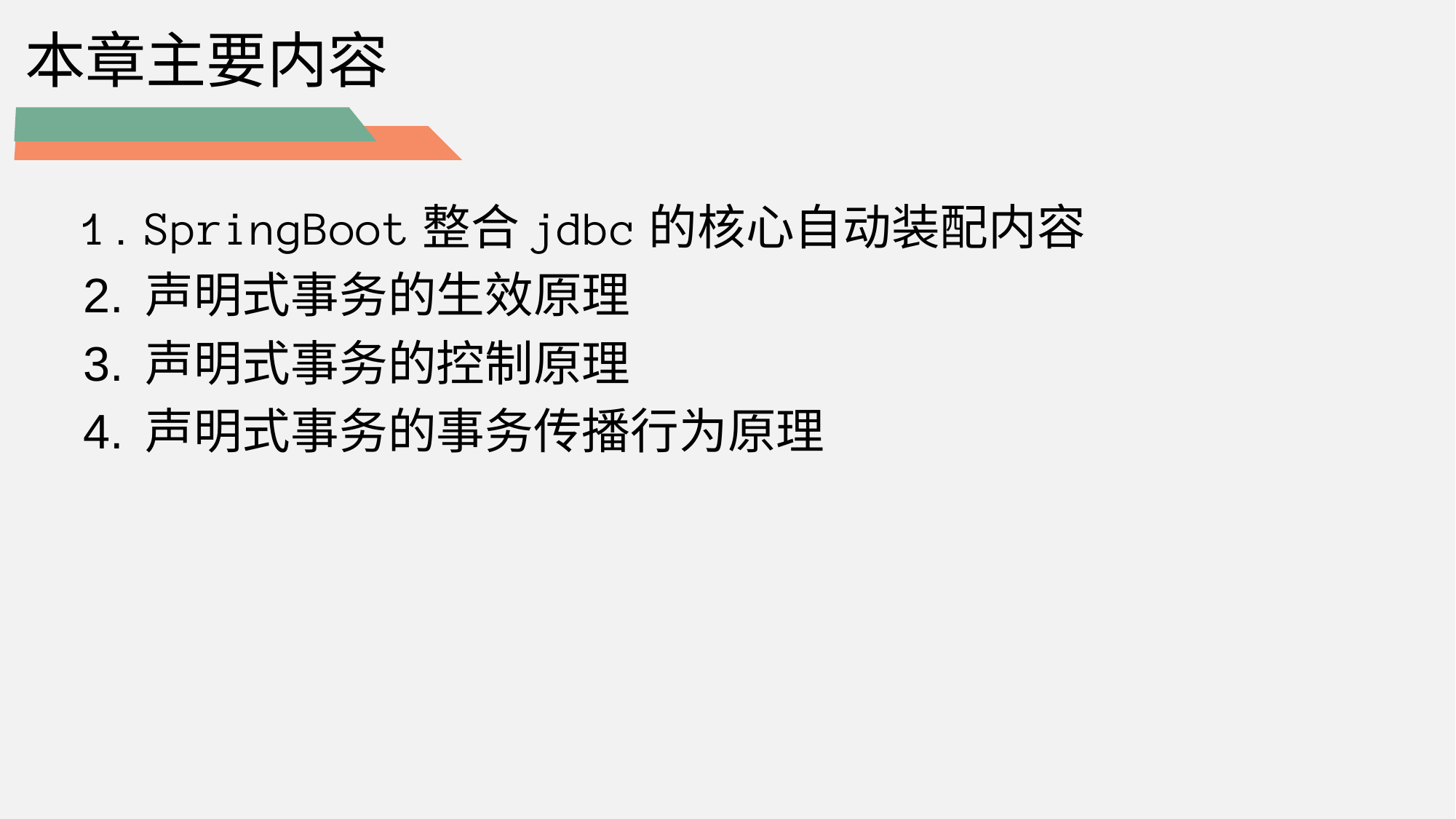

本章主要内容

SpringBoot整合jdbc的核心自动装配内容
声明式事务的生效原理
声明式事务的控制原理
声明式事务的事务传播行为原理